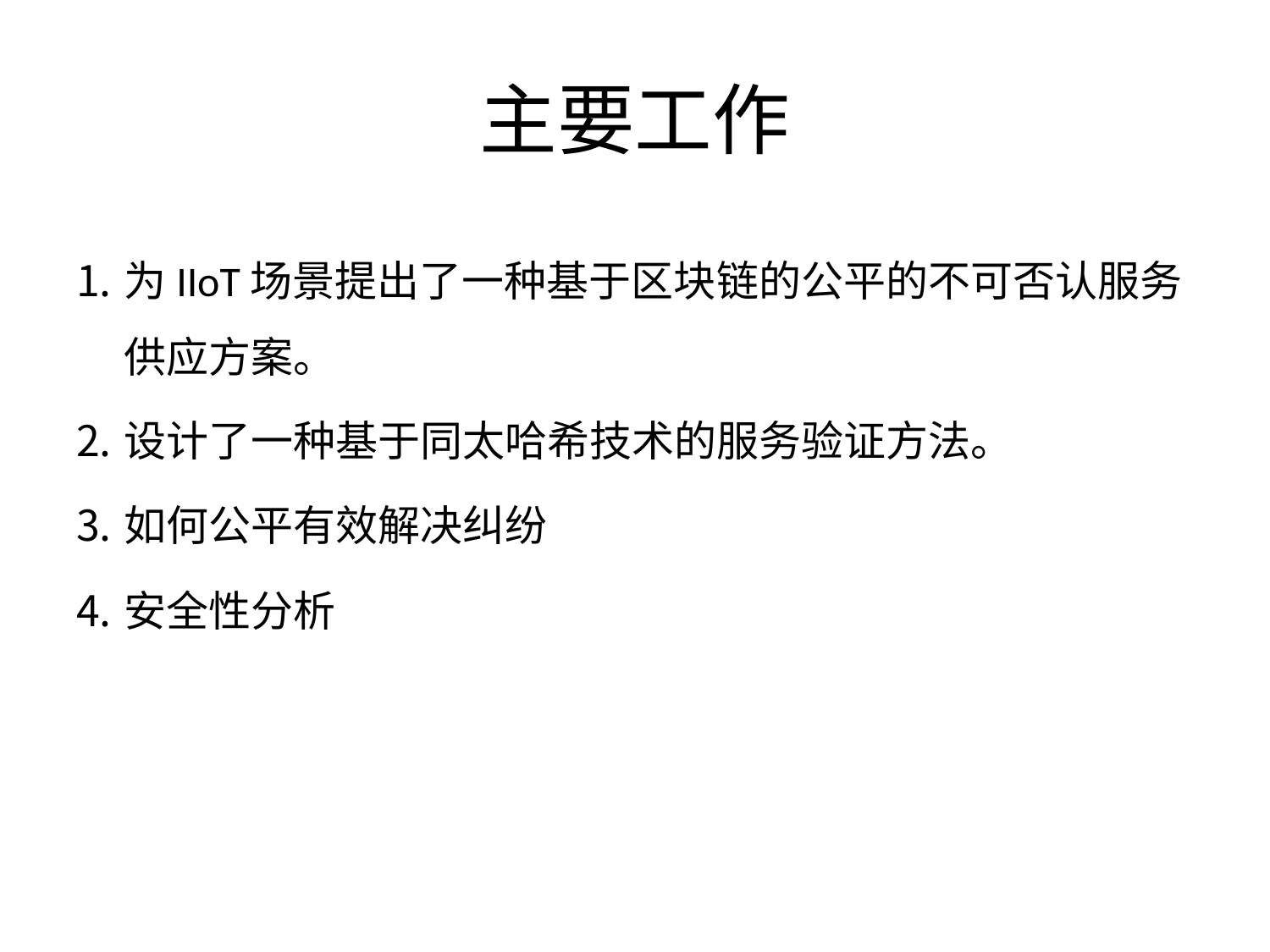

# 主要工作
为IIoT场景提出了一种基于区块链的公平的不可否认服务供应方案。
设计了一种基于同太哈希技术的服务验证方法。
如何公平有效解决纠纷
安全性分析